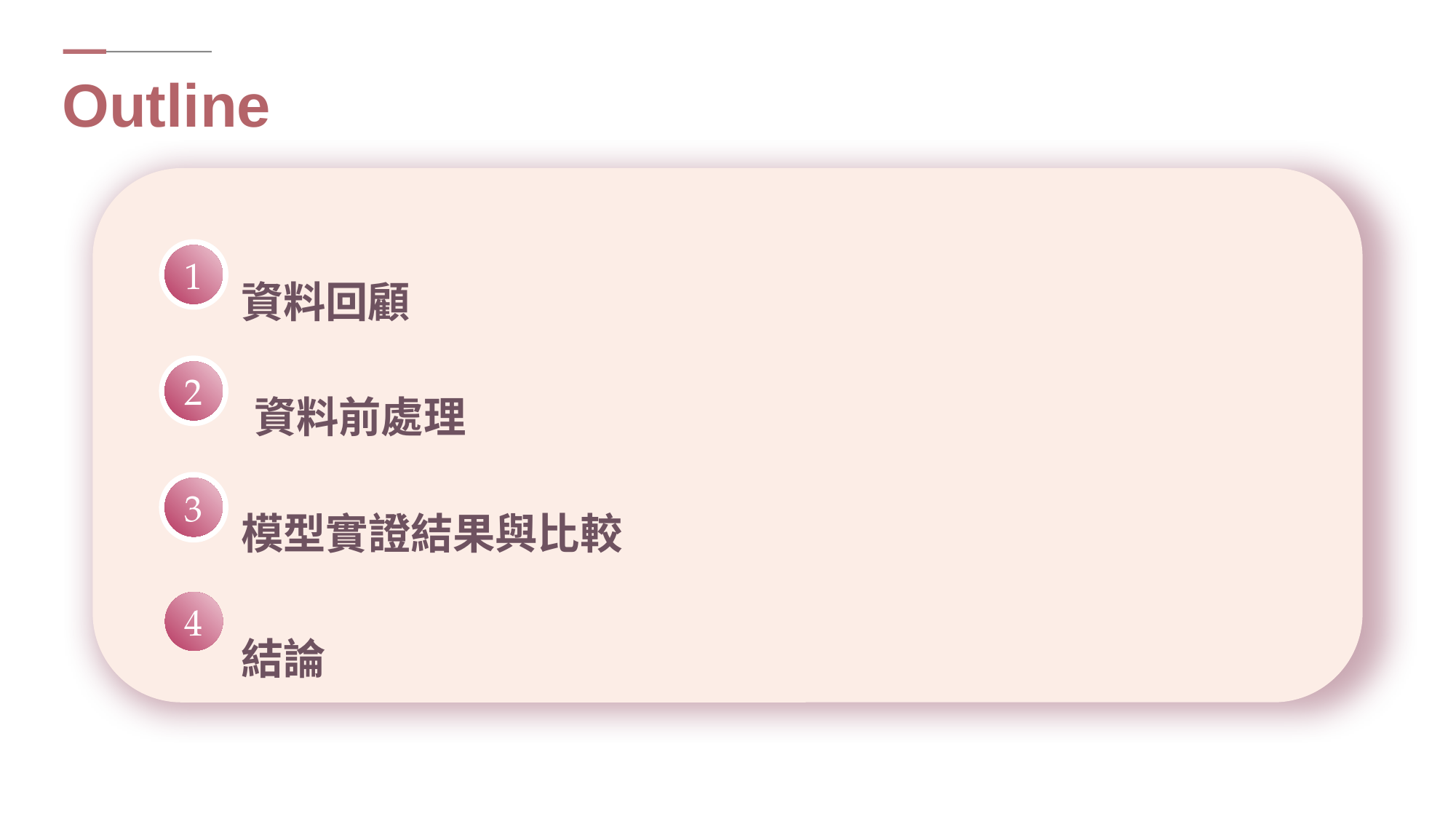

Outline
資料回顧

1
 資料前處理

2
模型實證結果與比較

3

結論
4